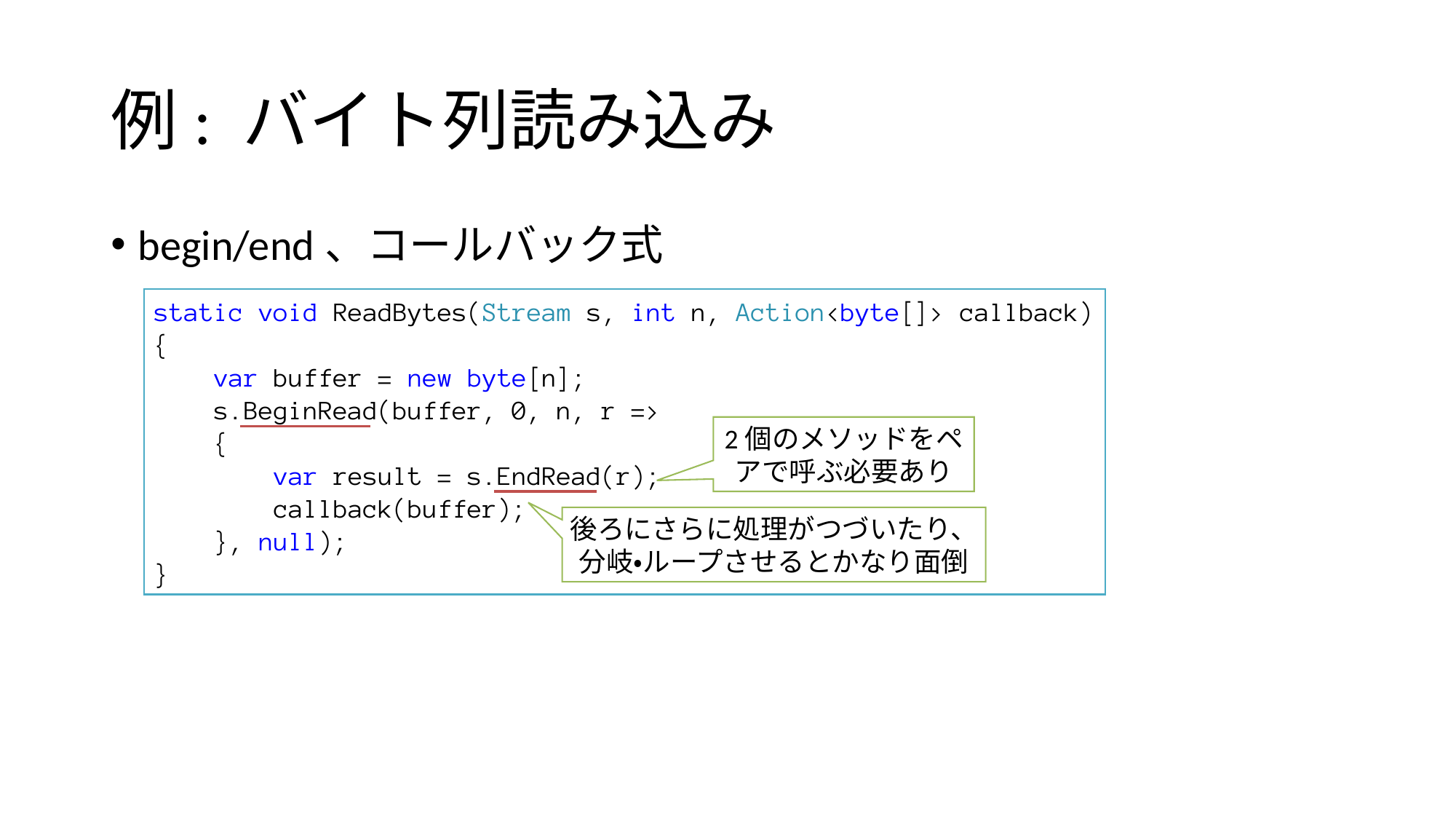

# 例: バイト列読み込み
begin/end、コールバック式
static void ReadBytes(Stream s, int n, Action<byte[]> callback)
{
    var buffer = new byte[n];
    s.BeginRead(buffer, 0, n, r =>
    {
        var result = s.EndRead(r);
        callback(buffer);
    }, null);
}
2個のメソッドをペアで呼ぶ必要あり
後ろにさらに処理がつづいたり、
分岐・ループさせるとかなり面倒